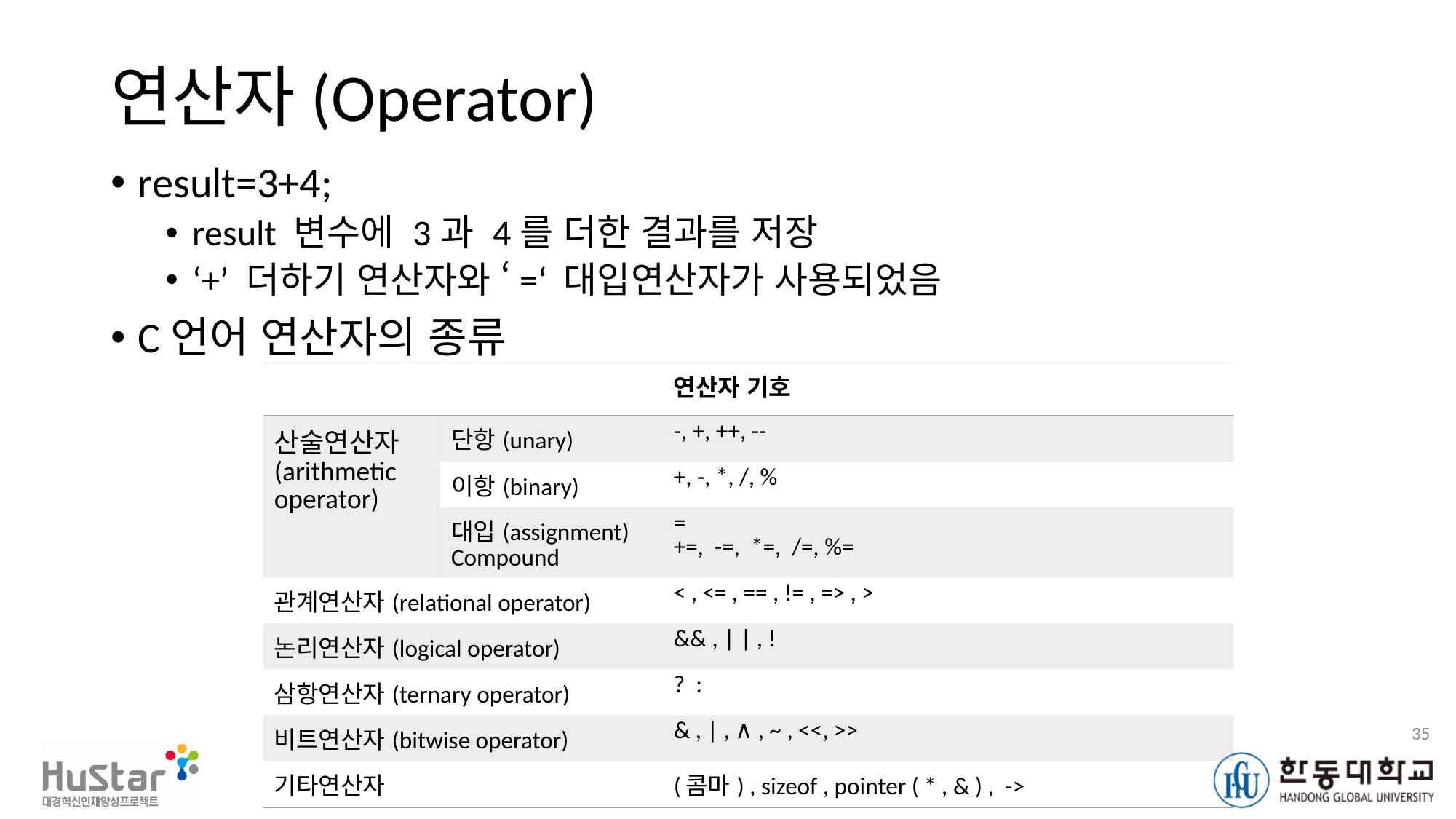

# 연산자(Operator)
result=3+4;
result 변수에 3과 4를 더한 결과를 저장
‘+’ 더하기 연산자와 ‘=‘ 대입연산자가 사용되었음
C언어 연산자의 종류

|  |  | 연산자 기호 |
| --- | --- | --- |
| 산술연산자 (arithmetic operator) | 단항(unary) | -, +, ++, -- |
|  | 이항(binary) | +, -, \*, /, % |
|  | 대입(assignment) Compound | = +=,  -=,  \*=,  /=, %= |
| 관계연산자(relational operator) |  | < , <= , == , != , => , > |
| 논리연산자(logical operator) |  | && , | | , ! |
| 삼항연산자(ternary operator) |  | ?  : |
| 비트연산자(bitwise operator) |  | & , | , ∧ , ~ , <<, >> |
| 기타연산자 |  | (콤마) , sizeof , pointer ( \* , & ) ,  -> |
35